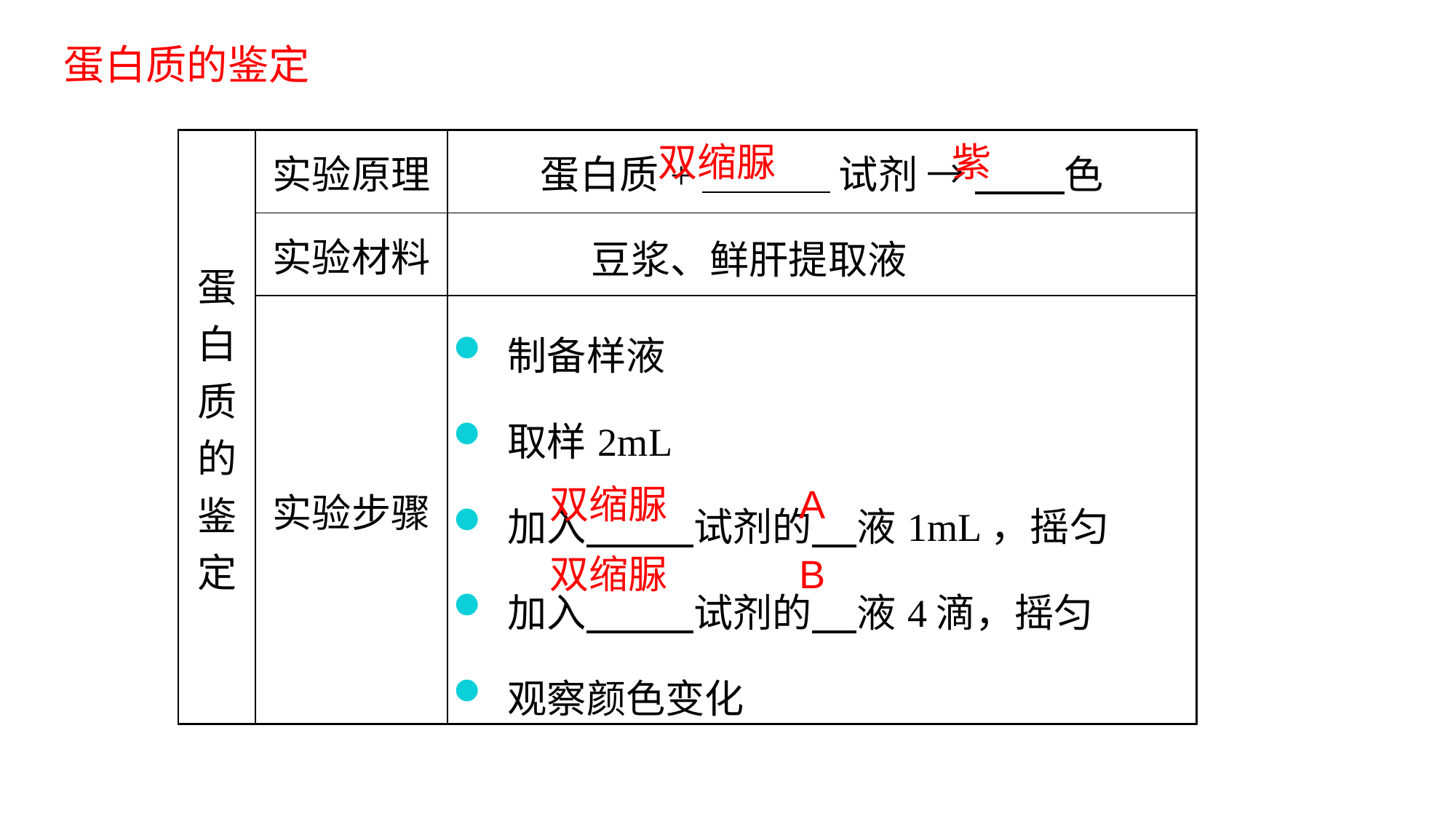

蛋白质的鉴定
| 蛋白质的鉴定 | 实验原理 | 蛋白质+ 试剂 → 色 |
| --- | --- | --- |
|  | 实验材料 |  |
|  | 实验步骤 | 制备样液 取样2mL 加入 试剂的 液1mL，摇匀 加入 试剂的 液4滴，摇匀 观察颜色变化 |
双缩脲
紫
豆浆、鲜肝提取液
A
双缩脲
双缩脲
B